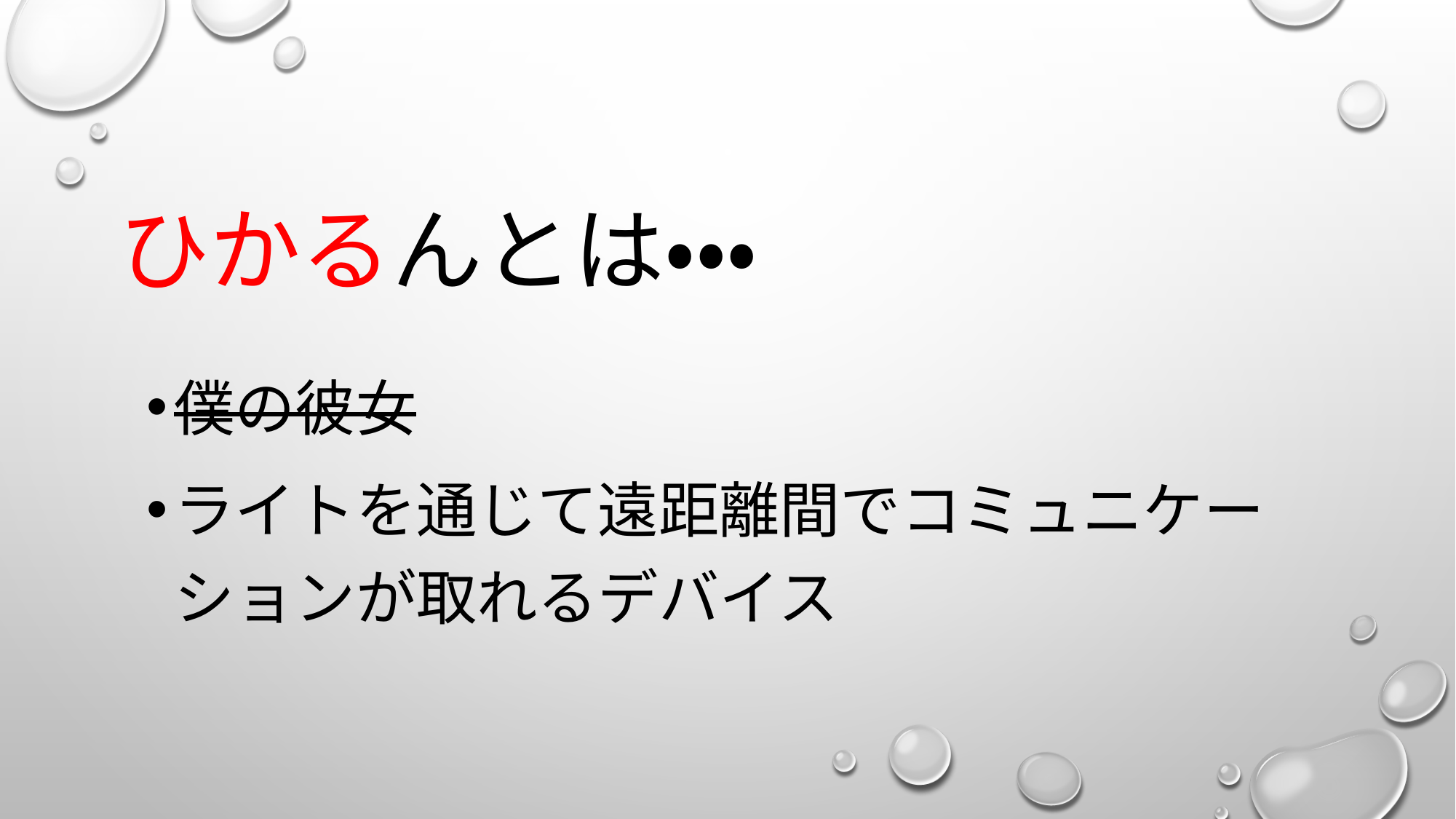

# ひかるんとは・・・
僕の彼女
ライトを通じて遠距離間でコミュニケーションが取れるデバイス